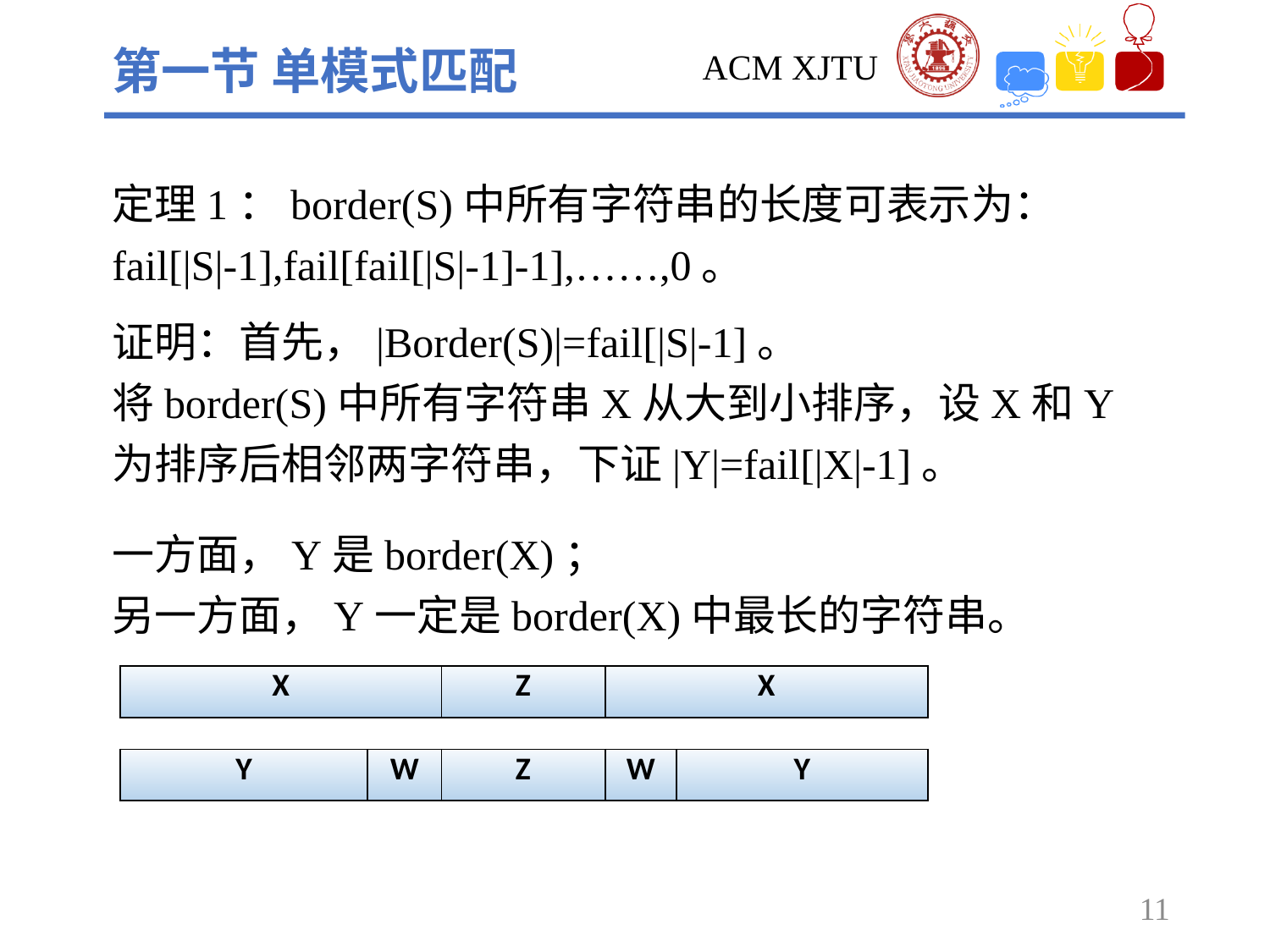

第一节 单模式匹配
定理1：border(S)中所有字符串的长度可表示为：
fail[|S|-1],fail[fail[|S|-1]-1],……,0。
证明：首先，|Border(S)|=fail[|S|-1]。
将border(S)中所有字符串X从大到小排序，设X和Y为排序后相邻两字符串，下证|Y|=fail[|X|-1]。
一方面，Y是border(X)；
另一方面，Y一定是border(X)中最长的字符串。
| X | Z | X |
| --- | --- | --- |
| Y | W | Z | W | Y |
| --- | --- | --- | --- | --- |
11